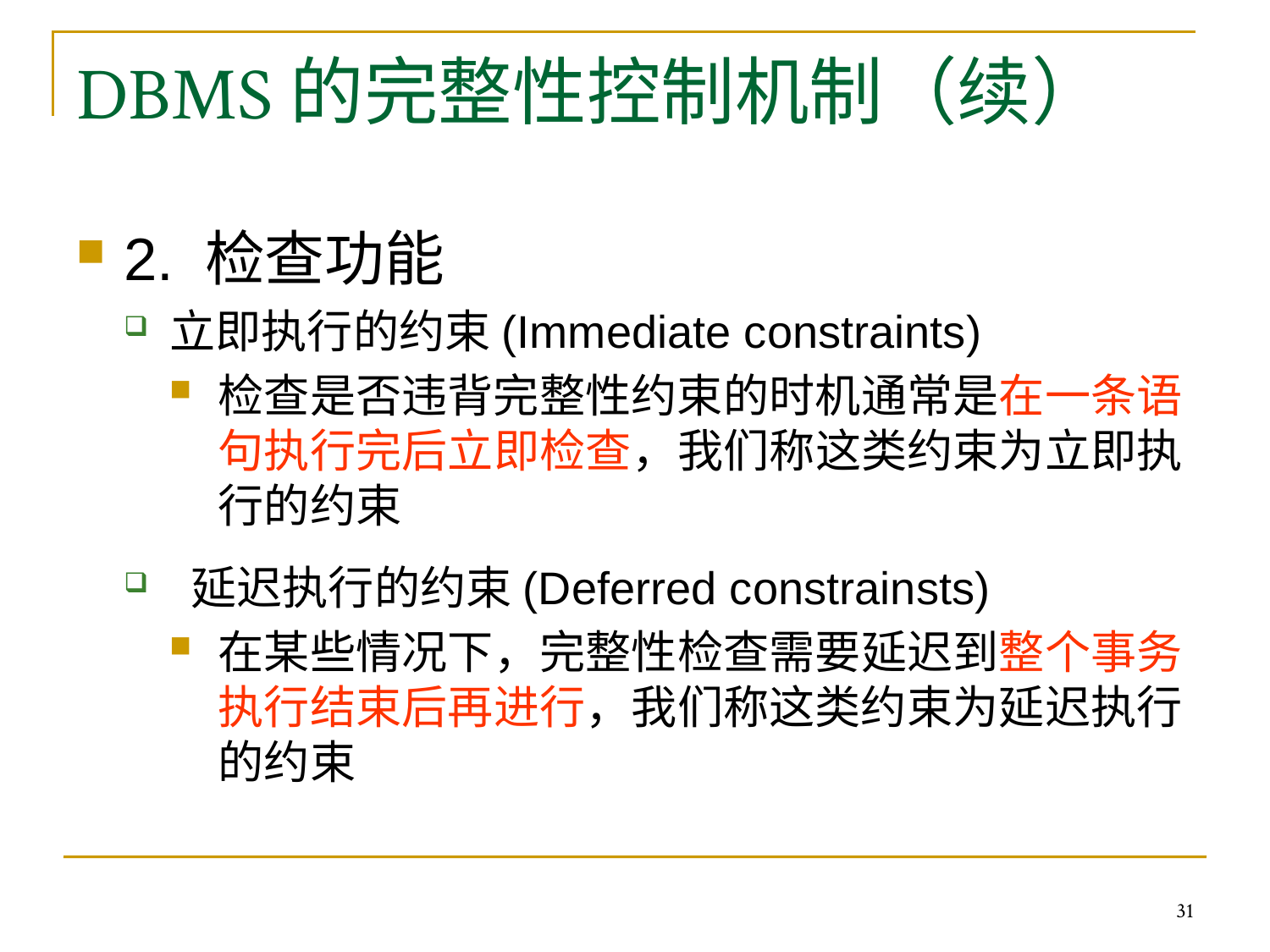

# DBMS的完整性控制机制（续）
2. 检查功能
立即执行的约束(Immediate constraints)
检查是否违背完整性约束的时机通常是在一条语句执行完后立即检查，我们称这类约束为立即执行的约束
 延迟执行的约束(Deferred constrainsts)
在某些情况下，完整性检查需要延迟到整个事务执行结束后再进行，我们称这类约束为延迟执行的约束
31